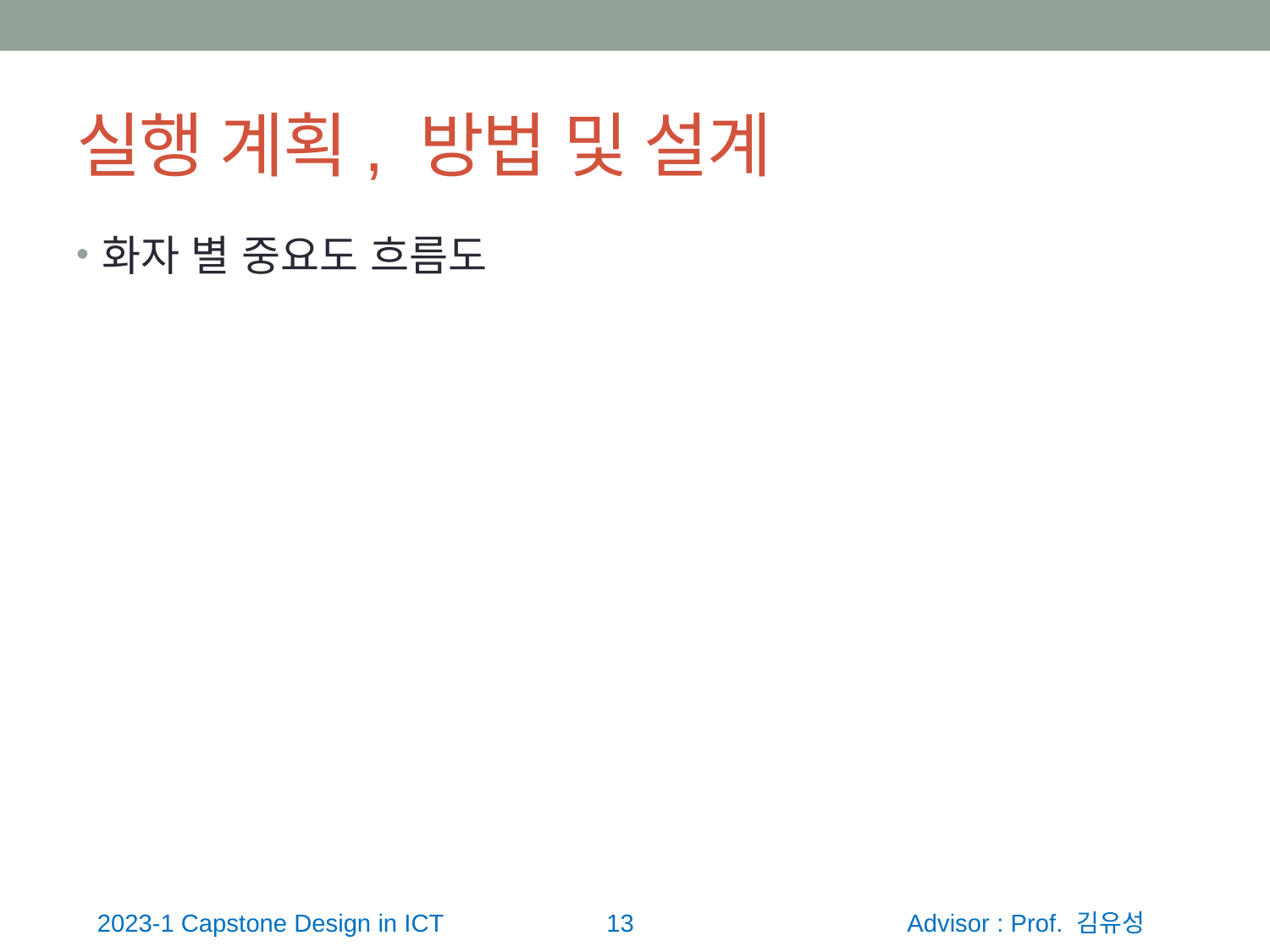

# 실행 계획, 방법 및 설계
화자 별 중요도 흐름도